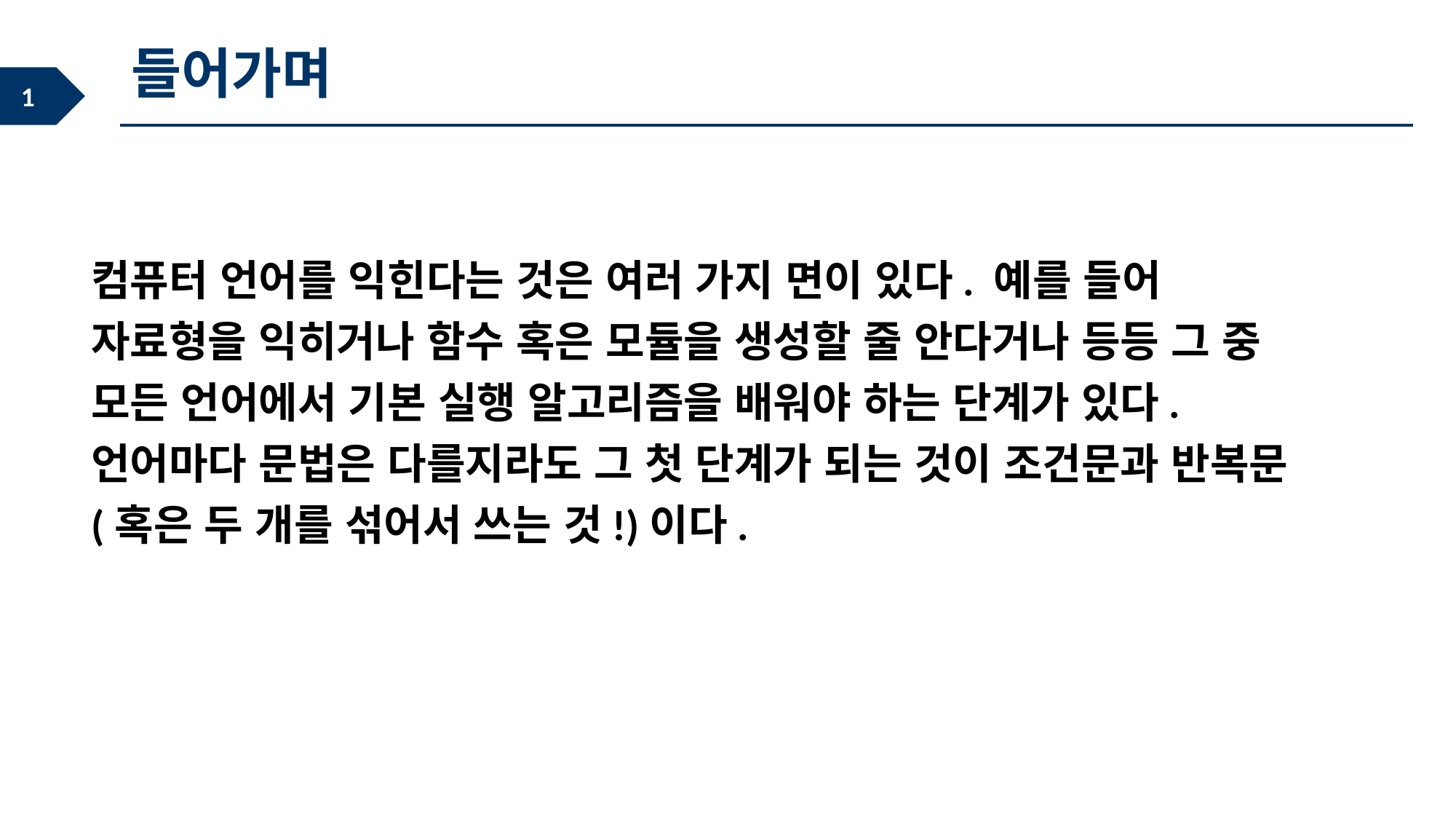

들어가며
컴퓨터 언어를 익힌다는 것은 여러 가지 면이 있다. 예를 들어 자료형을 익히거나 함수 혹은 모듈을 생성할 줄 안다거나 등등 그 중 모든 언어에서 기본 실행 알고리즘을 배워야 하는 단계가 있다. 언어마다 문법은 다를지라도 그 첫 단계가 되는 것이 조건문과 반복문(혹은 두 개를 섞어서 쓰는 것!)이다.